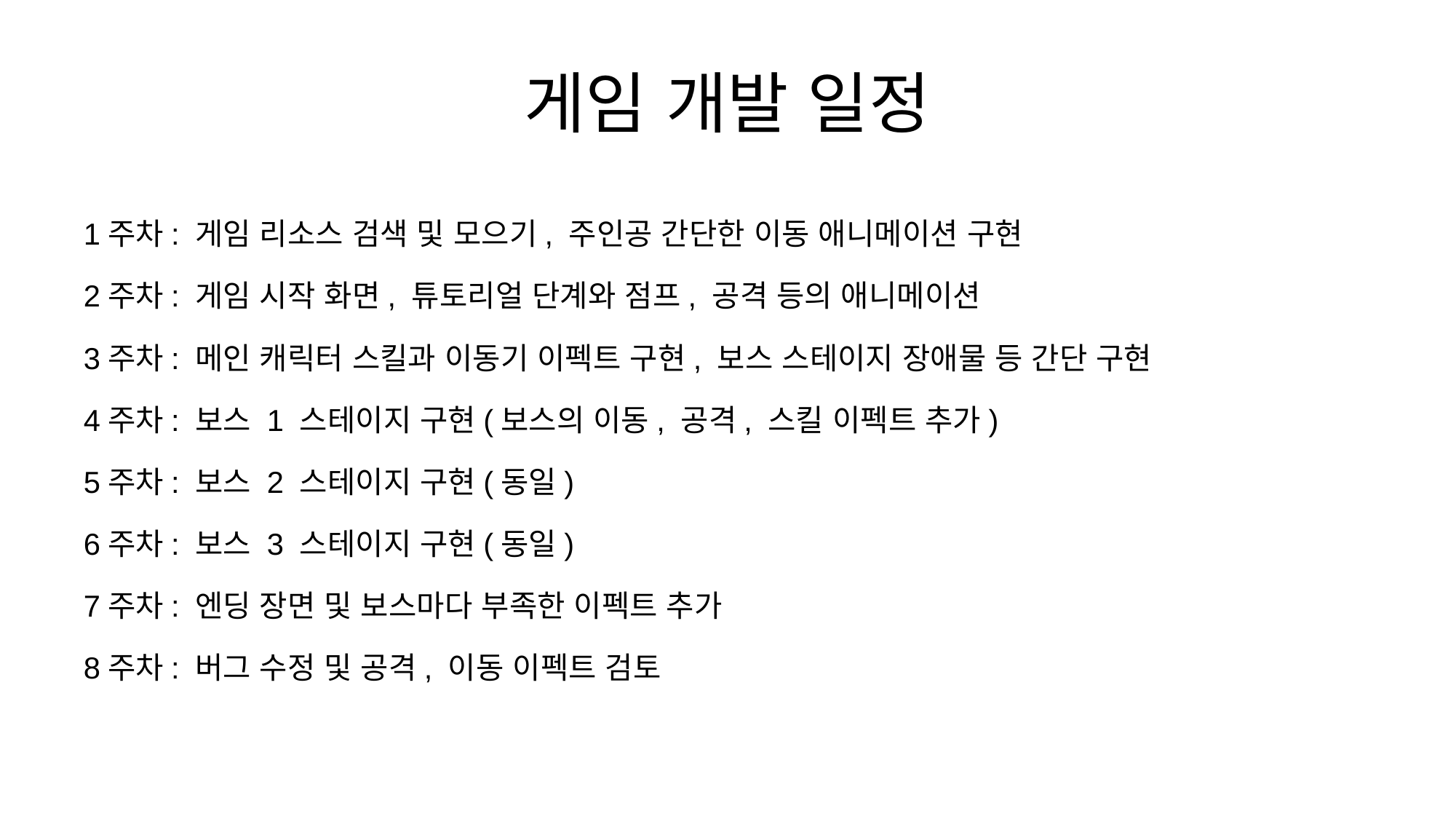

# 게임 개발 일정
1주차: 게임 리소스 검색 및 모으기, 주인공 간단한 이동 애니메이션 구현
2주차: 게임 시작 화면, 튜토리얼 단계와 점프, 공격 등의 애니메이션
3주차: 메인 캐릭터 스킬과 이동기 이펙트 구현, 보스 스테이지 장애물 등 간단 구현
4주차: 보스 1 스테이지 구현(보스의 이동, 공격, 스킬 이펙트 추가)
5주차: 보스 2 스테이지 구현(동일)
6주차: 보스 3 스테이지 구현(동일)
7주차: 엔딩 장면 및 보스마다 부족한 이펙트 추가
8주차: 버그 수정 및 공격, 이동 이펙트 검토